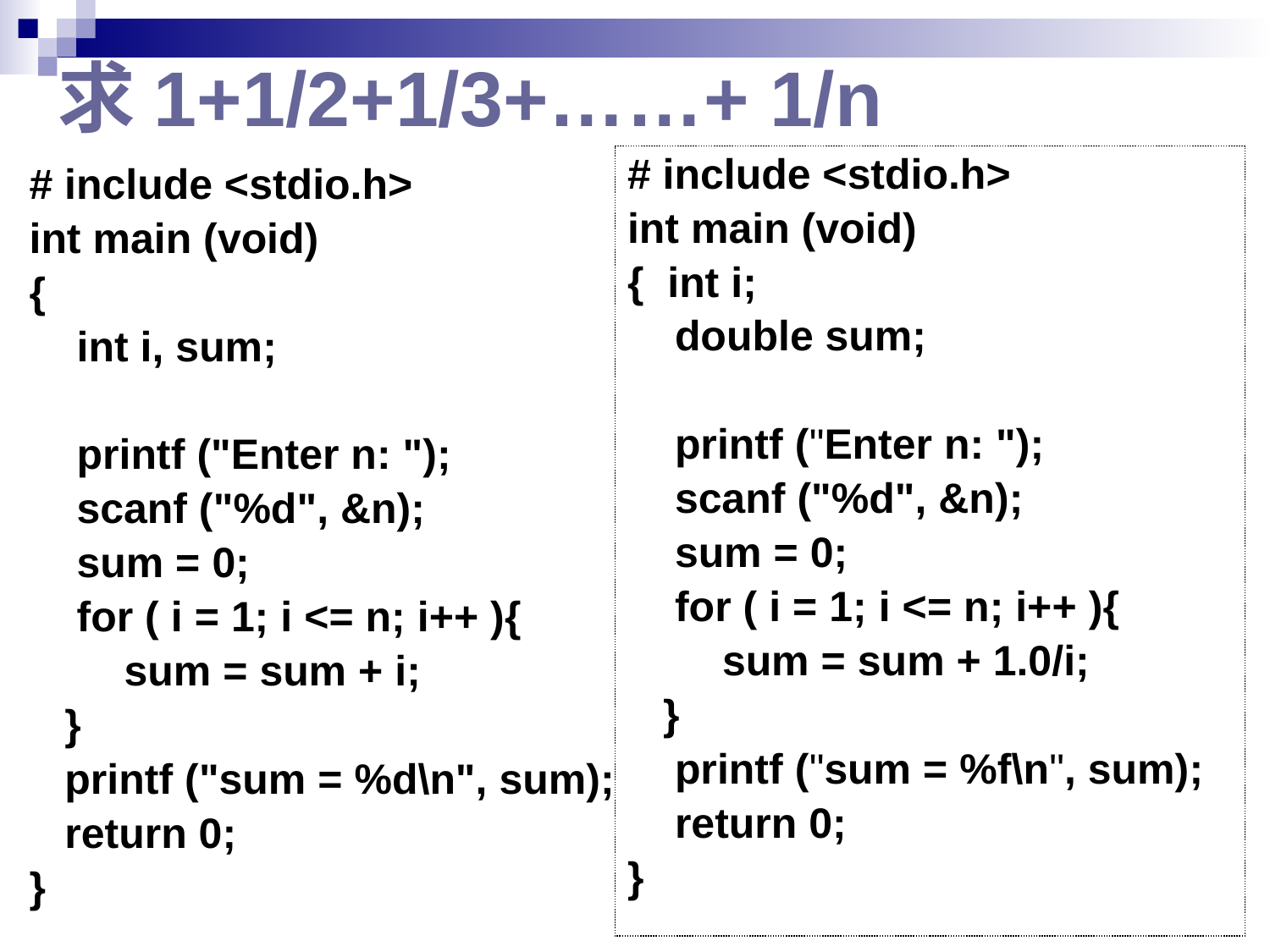

# 求1+1/2+1/3+……+ 1/n
# include <stdio.h>
int main (void)
{  int i;
    double sum;

    printf ("Enter n: ");
    scanf ("%d", &n);
    sum = 0;
    for ( i = 1; i <= n; i++ ){
        sum = sum + 1.0/i;
   }
    printf ("sum = %f\n", sum);
    return 0;
}
# include <stdio.h>
int main (void)
{
    int i, sum;

    printf ("Enter n: ");
    scanf ("%d", &n);
    sum = 0;
    for ( i = 1; i <= n; i++ ){
        sum = sum + i;
   }
   printf ("sum = %d\n", sum);
   return 0;
}